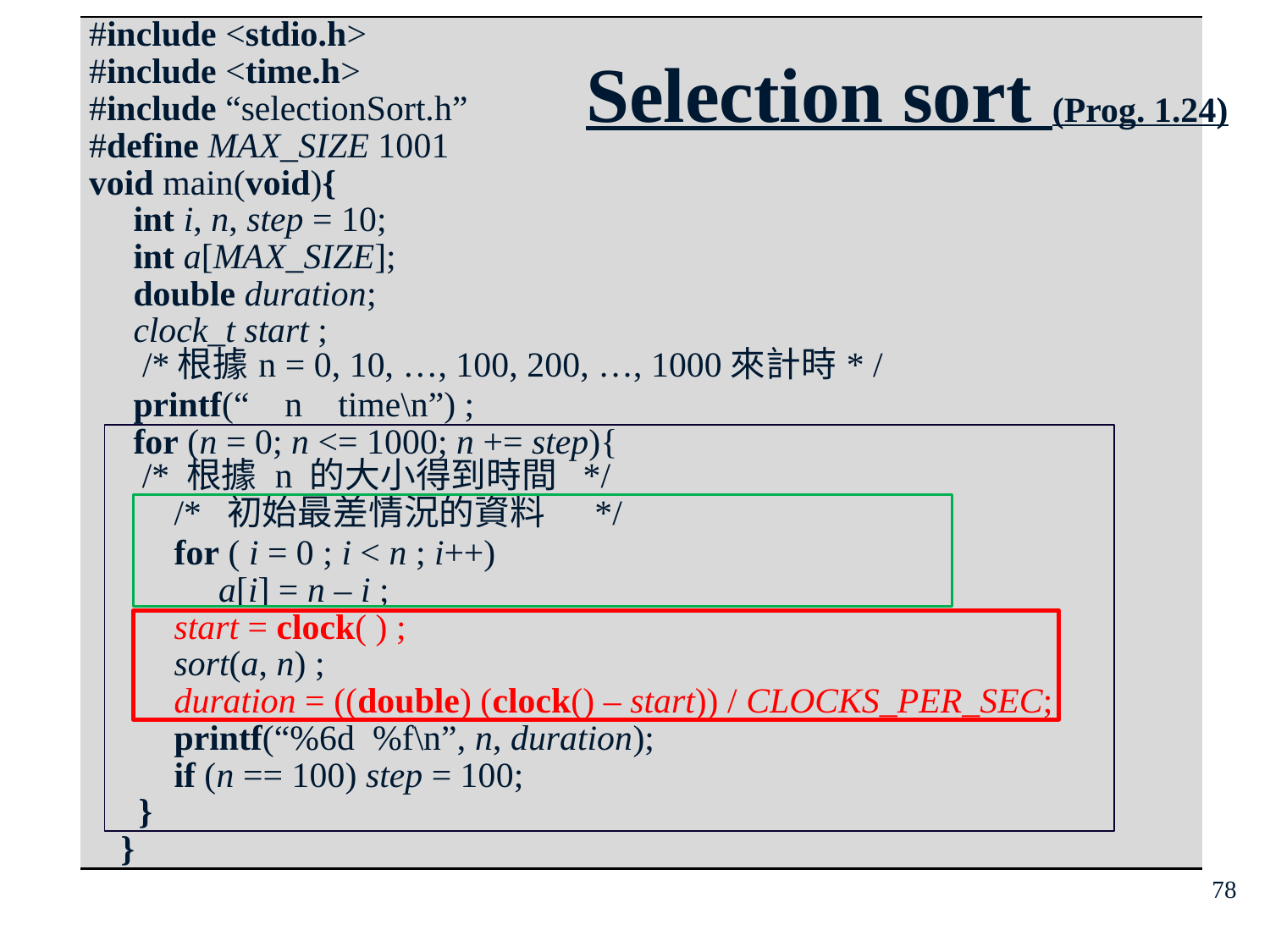

| #include <stdio.h> #include <time.h> #include “selectionSort.h” #define MAX\_SIZE 1001 void main(void){ int i, n, step = 10; int a[MAX\_SIZE]; double duration; clock\_t start ; /\*根據n = 0, 10, …, 100, 200, …, 1000來計時\* / printf(“ n time\n”) ; for (n = 0; n <= 1000; n += step){ /\* 根據 n 的大小得到時間 \*/ /\* 初始最差情況的資料 \*/ for ( i = 0 ; i < n ; i++) a[i] = n – i ; start = clock( ) ; sort(a, n) ; duration = ((double) (clock() – start)) / CLOCKS\_PER\_SEC; printf(“%6d %f\n”, n, duration); if (n == 100) step = 100; } } |
| --- |
# Selection sort (Prog. 1.24)

78